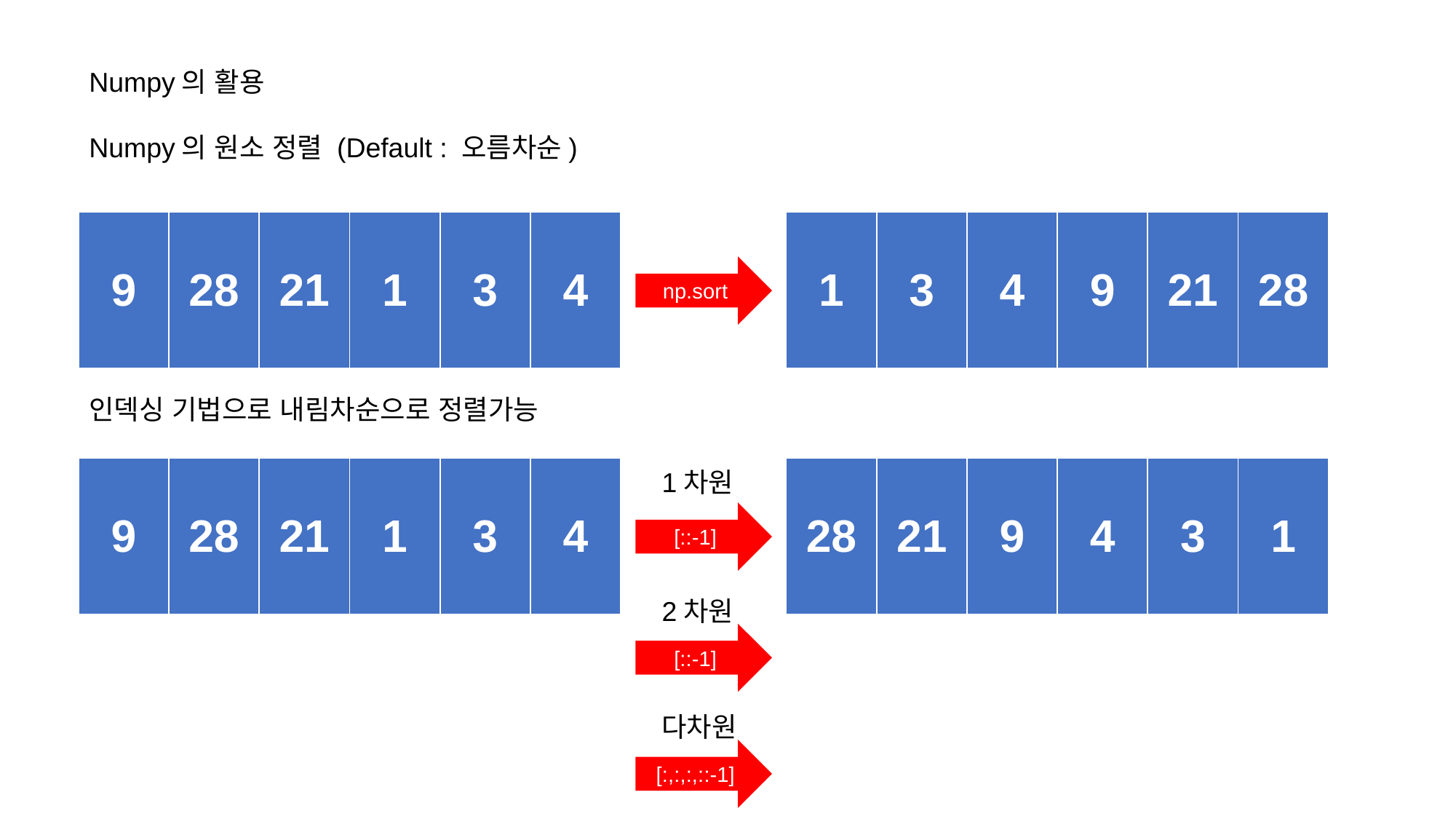

Numpy의 활용

Numpy의 원소 정렬 (Default : 오름차순)

인덱싱 기법으로 내림차순으로 정렬가능

| 9 | 28 | 21 | 1 | 3 | 4 |
| --- | --- | --- | --- | --- | --- |
| 1 | 3 | 4 | 9 | 21 | 28 |
| --- | --- | --- | --- | --- | --- |
np.sort
| 9 | 28 | 21 | 1 | 3 | 4 |
| --- | --- | --- | --- | --- | --- |
| 28 | 21 | 9 | 4 | 3 | 1 |
| --- | --- | --- | --- | --- | --- |
1차원
[::-1]
2차원
[::-1]
다차원
[:,:,:,::-1]